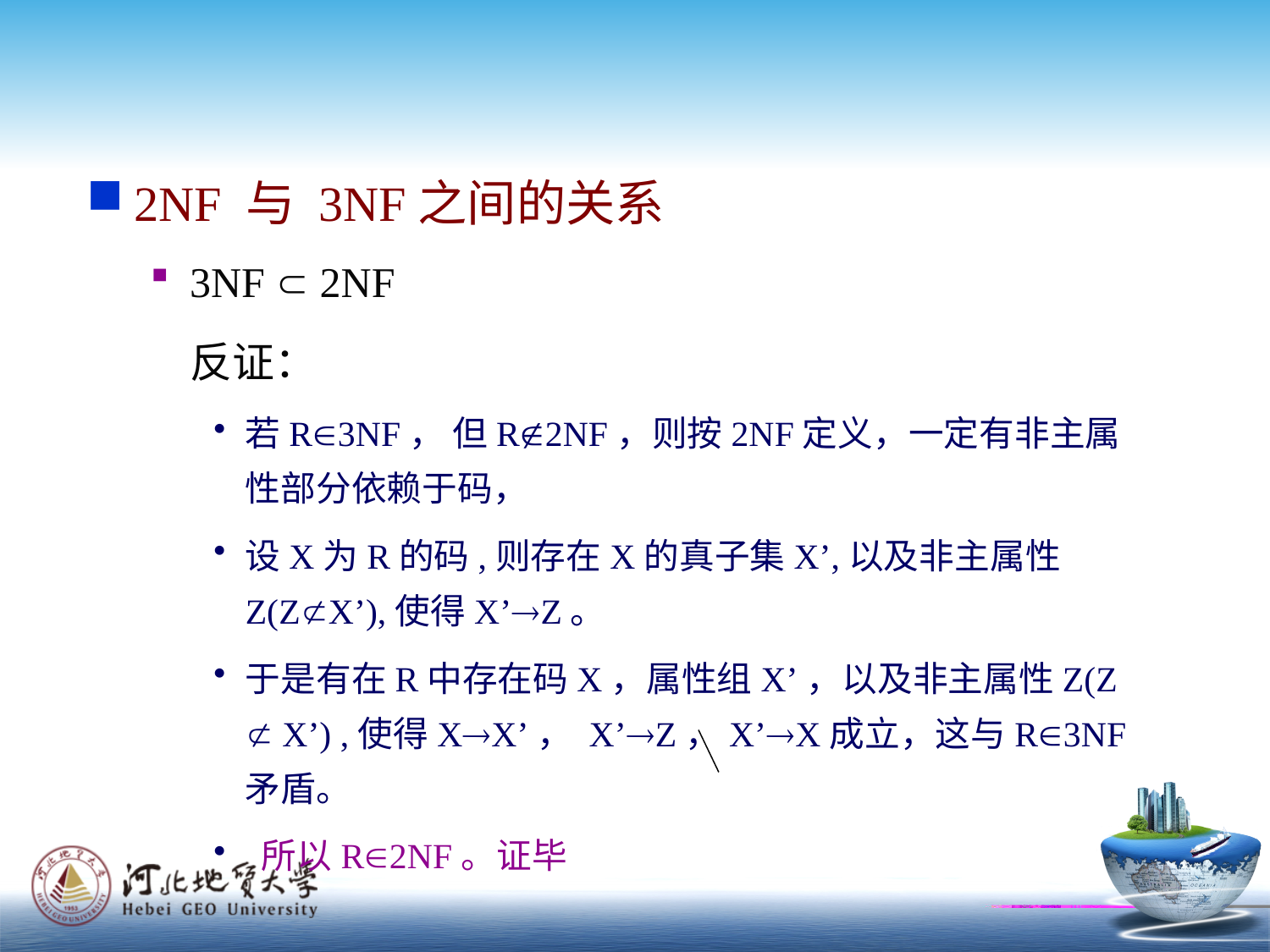

#
2NF 与 3NF之间的关系
3NF ⊂ 2NF
	反证：
若R∈3NF， 但R∉2NF，则按2NF定义，一定有非主属性部分依赖于码，
设X为R的码,则存在X的真子集X’,以及非主属性Z(Z⊄X’),使得X’→Z。
于是有在R中存在码X，属性组X’，以及非主属性Z(Z ⊄ X’) ,使得X→X’， X’→Z，X’→X成立，这与R∈3NF矛盾。
 所以R∈2NF。证毕